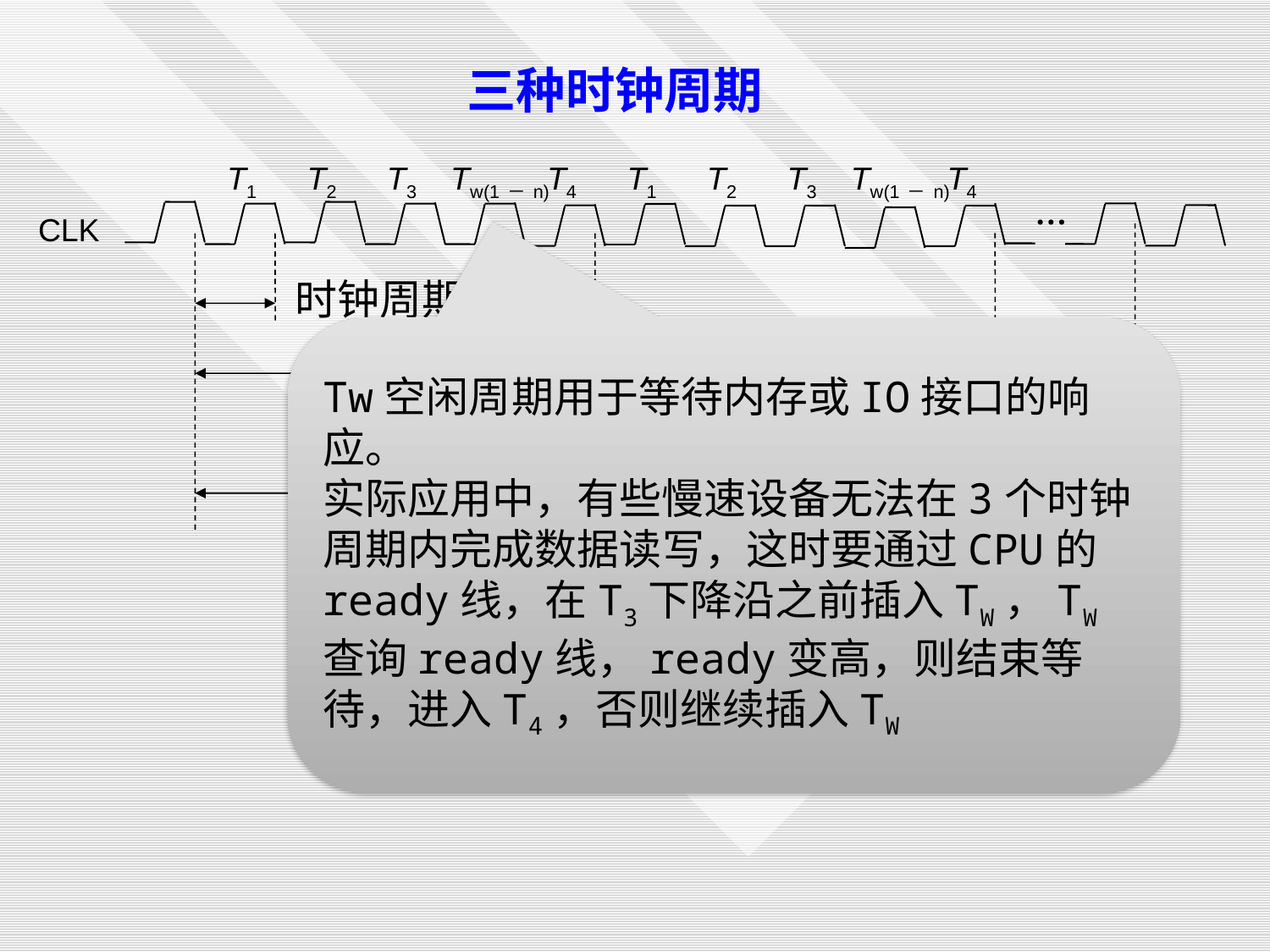

三种时钟周期
T1
T2
T3
Tw(1－n)
T4
T1
T2
T3
Tw(1－n)
T4
…

CLK

时钟周期

总线周期

总线周期
指令周期

Tw空闲周期用于等待内存或IO接口的响应。
实际应用中，有些慢速设备无法在3个时钟周期内完成数据读写，这时要通过CPU的ready线，在T3下降沿之前插入TW，TW查询ready线，ready变高，则结束等待，进入T4，否则继续插入TW